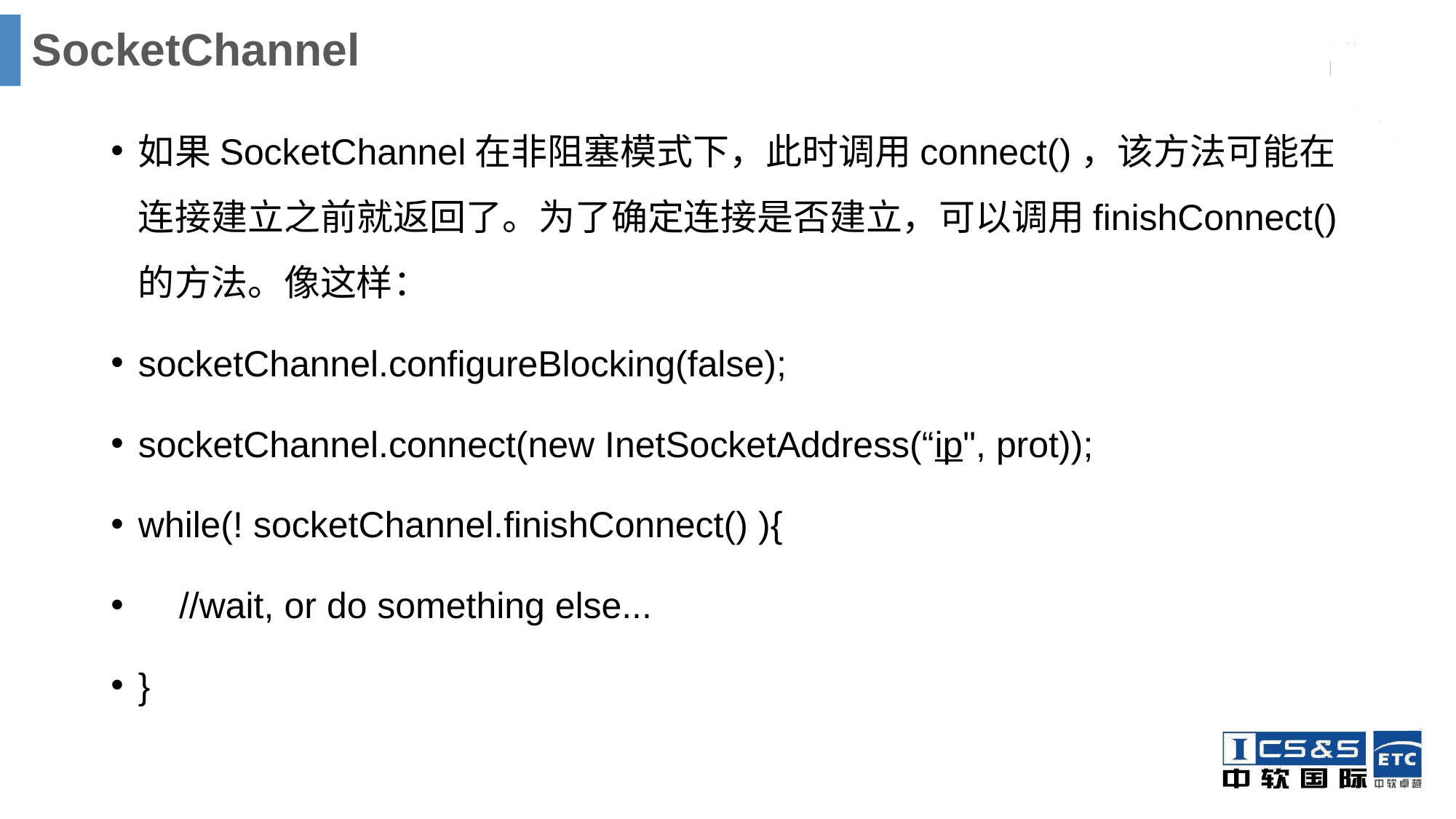

# SocketChannel
如果SocketChannel在非阻塞模式下，此时调用connect()，该方法可能在连接建立之前就返回了。为了确定连接是否建立，可以调用finishConnect()的方法。像这样：
socketChannel.configureBlocking(false);
socketChannel.connect(new InetSocketAddress(“ip", prot));
while(! socketChannel.finishConnect() ){
    //wait, or do something else...
}